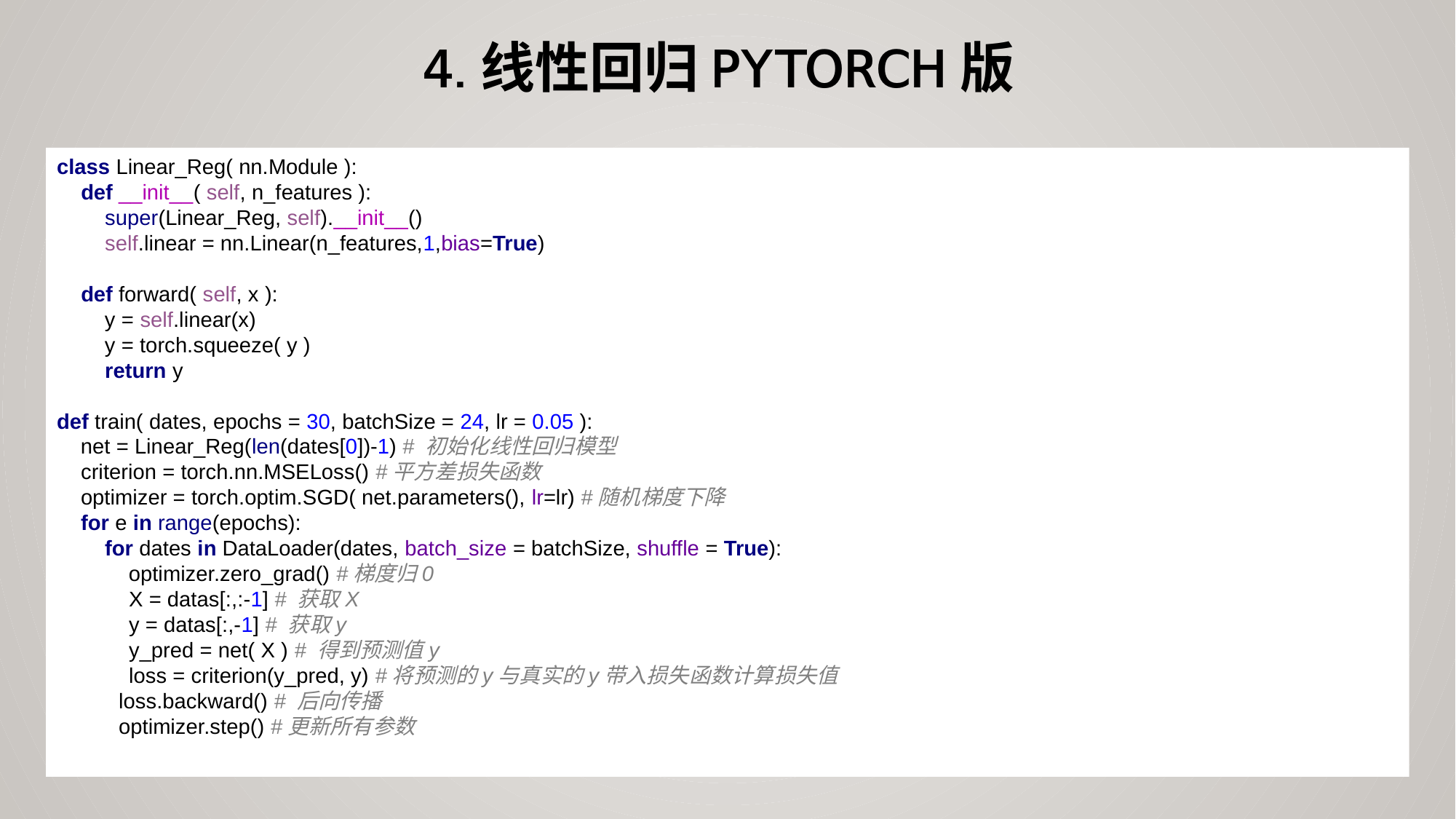

# 4.线性回归pytorch版
class Linear_Reg( nn.Module ):
    def __init__( self, n_features ):
        super(Linear_Reg, self).__init__()
        self.linear = nn.Linear(n_features,1,bias=True)
    def forward( self, x ):
        y = self.linear(x)
        y = torch.squeeze( y )
        return y
def train( dates, epochs = 30, batchSize = 24, lr = 0.05 ):
    net = Linear_Reg(len(dates[0])-1) # 初始化线性回归模型
    criterion = torch.nn.MSELoss() #平方差损失函数
    optimizer = torch.optim.SGD( net.parameters(), lr=lr) #随机梯度下降
    for e in range(epochs):
        for dates in DataLoader(dates, batch_size = batchSize, shuffle = True):
            optimizer.zero_grad() #梯度归0
            X = datas[:,:-1] # 获取X
            y = datas[:,-1] # 获取y
            y_pred = net( X ) # 得到预测值y
            loss = criterion(y_pred, y) #将预测的y与真实的y带入损失函数计算损失值
            loss.backward() # 后向传播
            optimizer.step() #更新所有参数